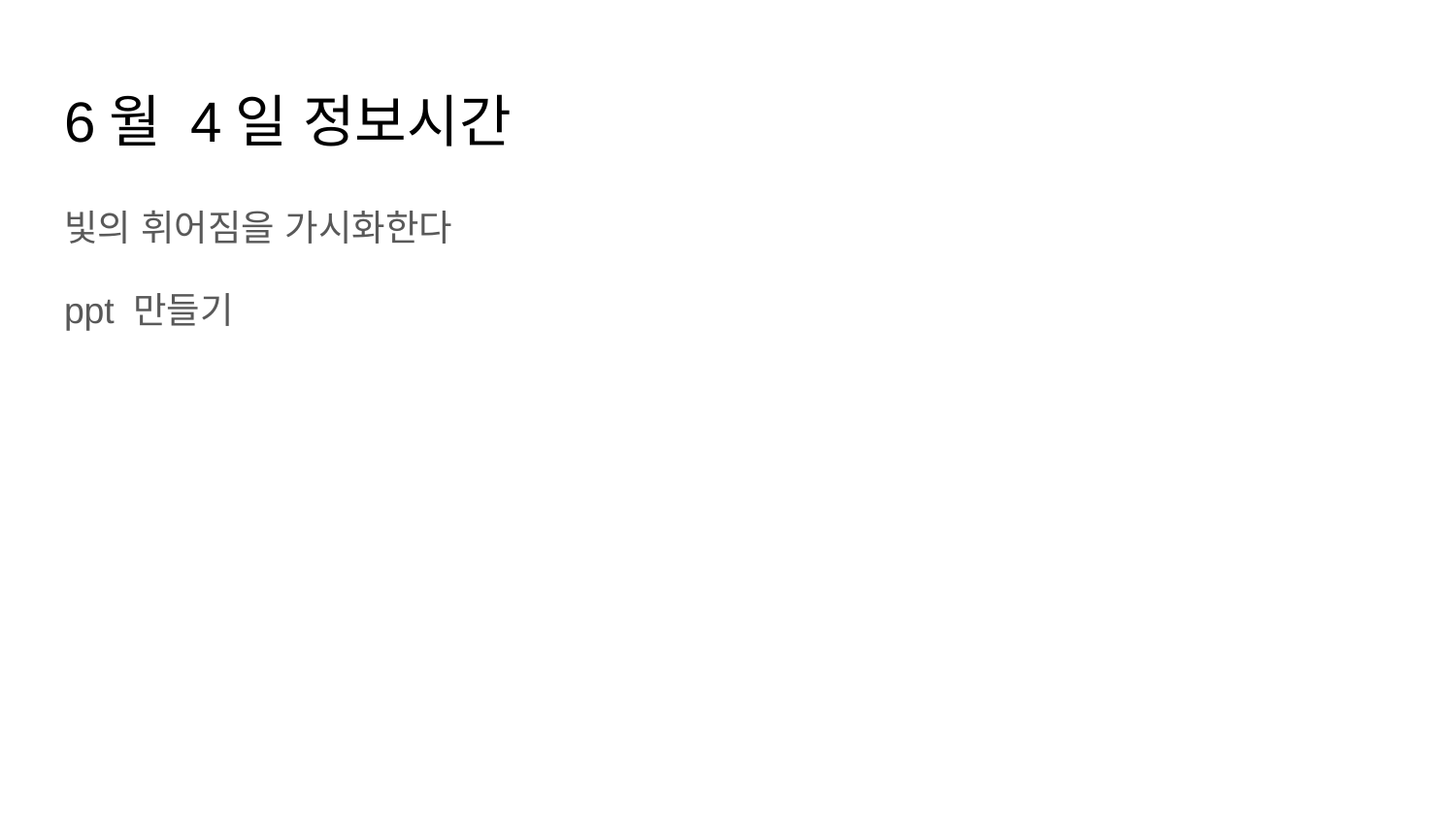

# 6월 4일 정보시간
빛의 휘어짐을 가시화한다
ppt 만들기